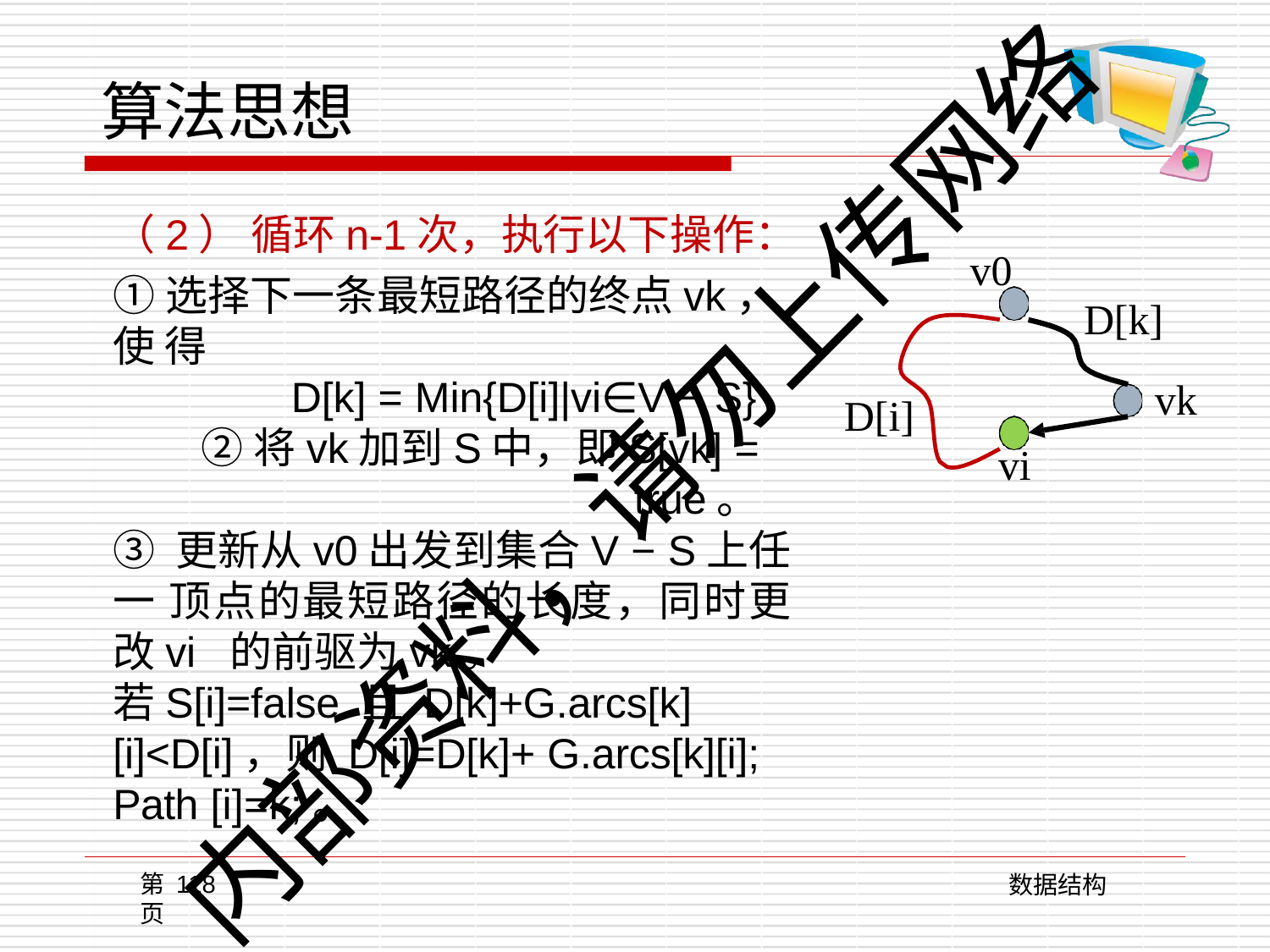

# 算法思想

（2） 循环n-1次，执行以下操作：
①选择下一条最短路径的终点vk，使 得
D[k] = Min{D[i]|vi∈V − S}
②将vk加到S中，即S[vk] = true。
③ 更新从v0出发到集合V − S上任一 顶点的最短路径的长度，同时更改vi  的前驱为vk。
若S[i]=false 且 D[k]+G.arcs[k][i]<D[i]，则 D[i]=D[k]+ G.arcs[k][i]; Path [i]=k;。
v0

D[k]
vk

D[i]

内部资料，请勿上传网络
vi

第 118 页
数据结构